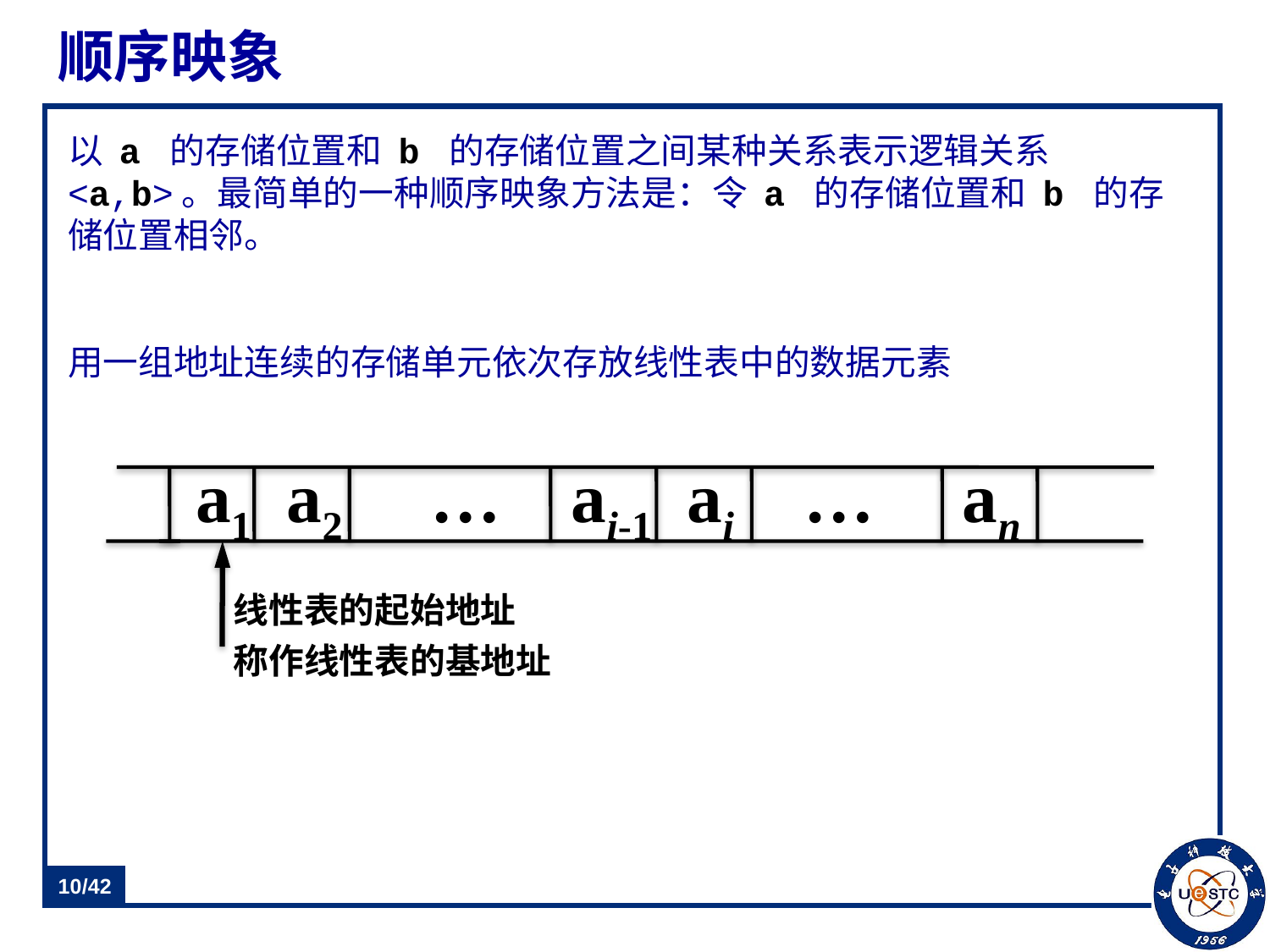

# 顺序映象
以 a 的存储位置和 b 的存储位置之间某种关系表示逻辑关系 <a,b>。最简单的一种顺序映象方法是：令 a 的存储位置和 b 的存储位置相邻。

用一组地址连续的存储单元依次存放线性表中的数据元素

 a1  a2     …    ai-1  ai    …     an

线性表的起始地址
称作线性表的基地址
10/42